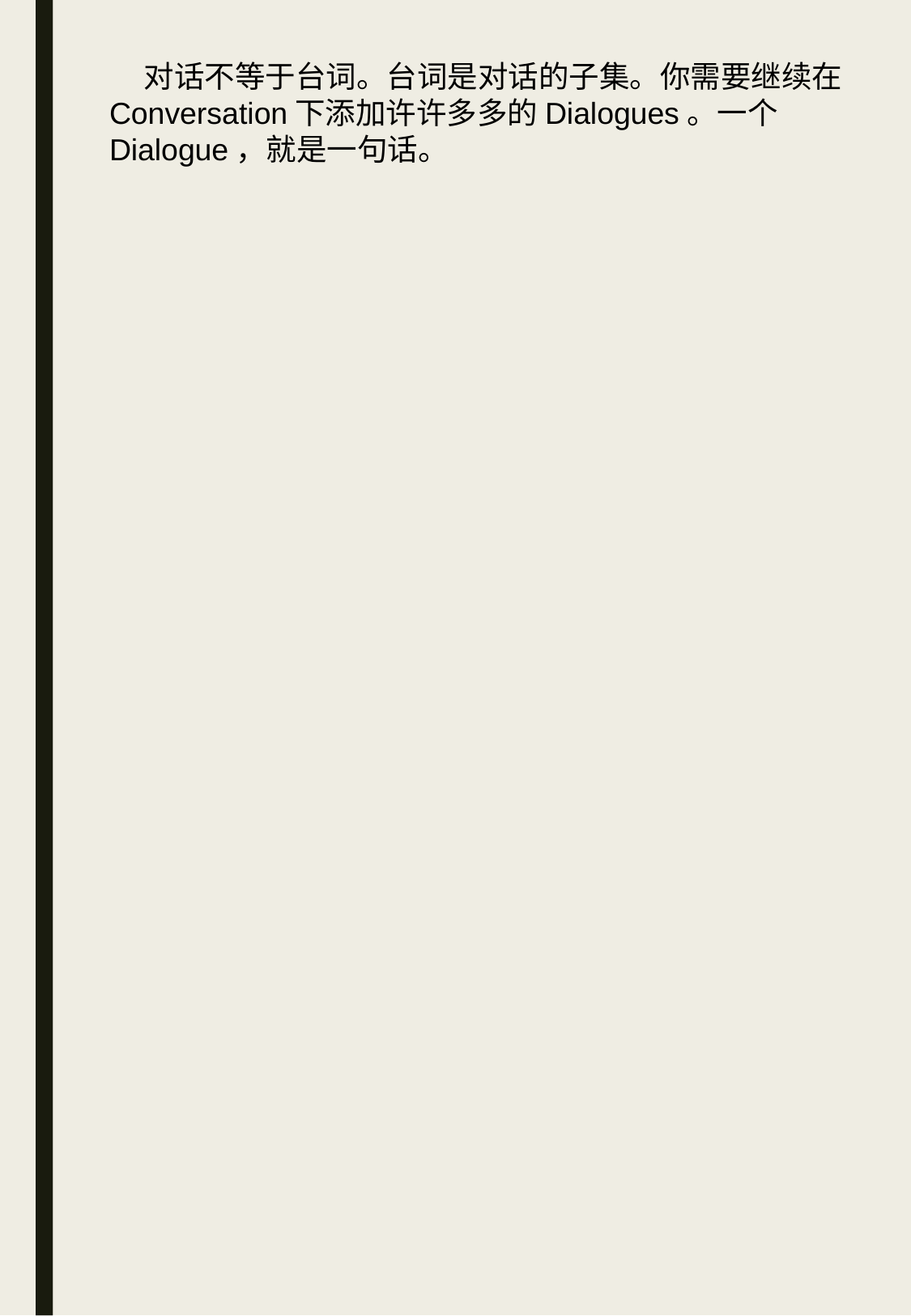

对话不等于台词。台词是对话的子集。你需要继续在Conversation下添加许许多多的Dialogues。一个Dialogue，就是一句话。